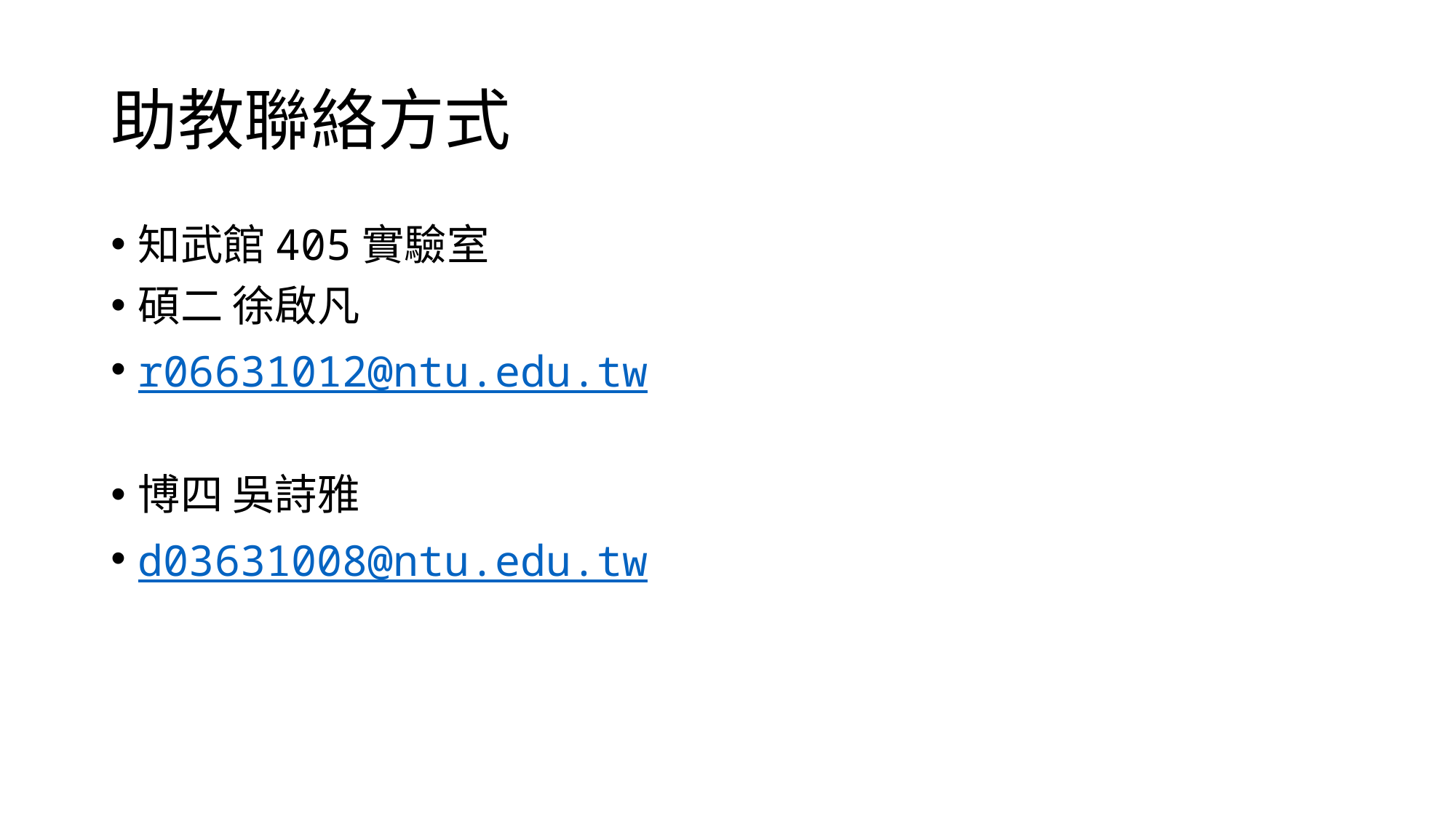

# 助教聯絡方式
知武館405實驗室
碩二 徐啟凡
r06631012@ntu.edu.tw

博四 吳詩雅
d03631008@ntu.edu.tw